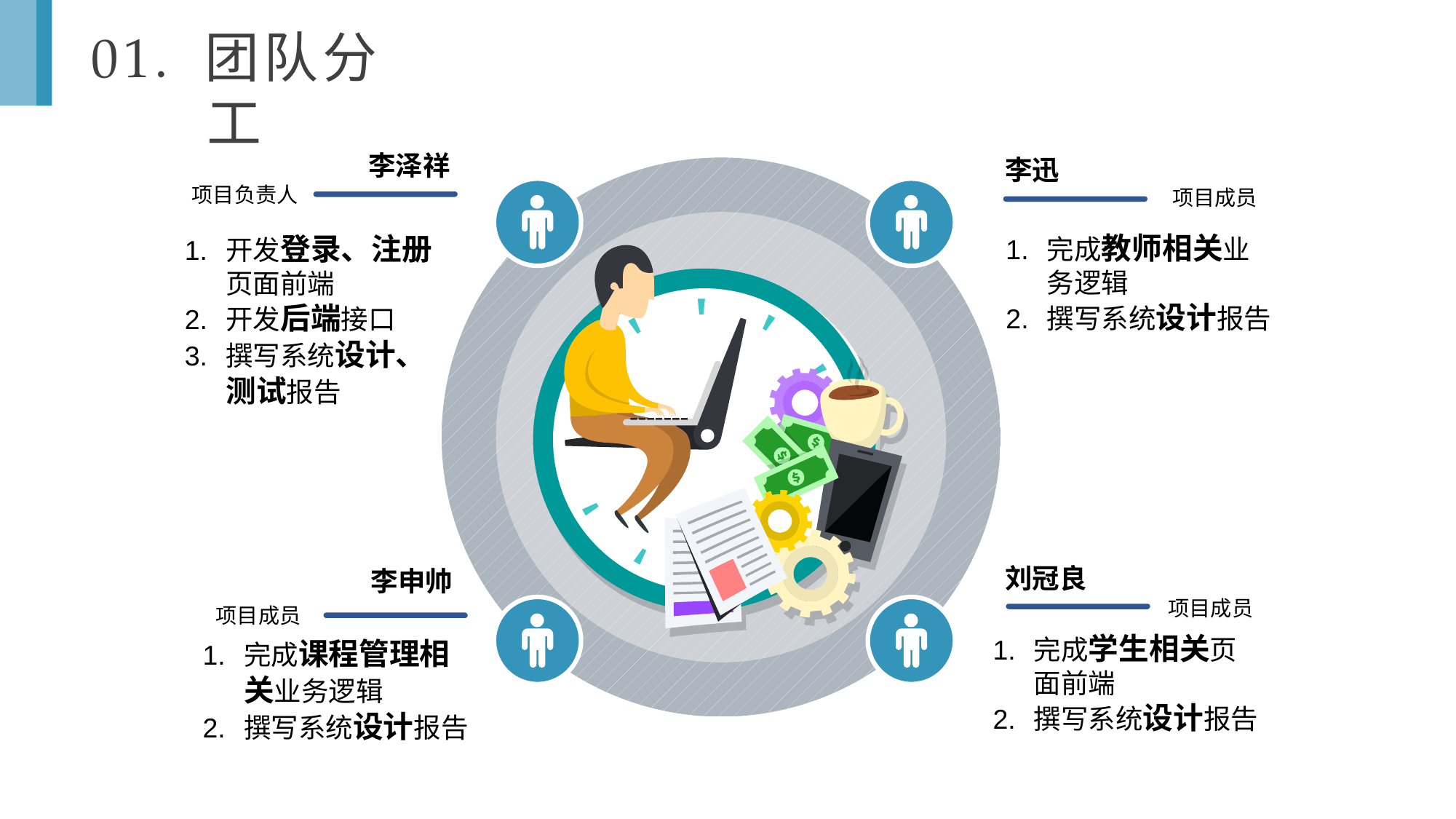

01. 团队分工

李泽祥
李迅

刘冠良
李申帅

项目负责人
项目成员
完成教师相关业务逻辑
撰写系统设计报告
开发登录、注册页面前端
开发后端接口
撰写系统设计、测试报告

项目成员
项目成员
完成学生相关页面前端
撰写系统设计报告
完成课程管理相关业务逻辑
撰写系统设计报告